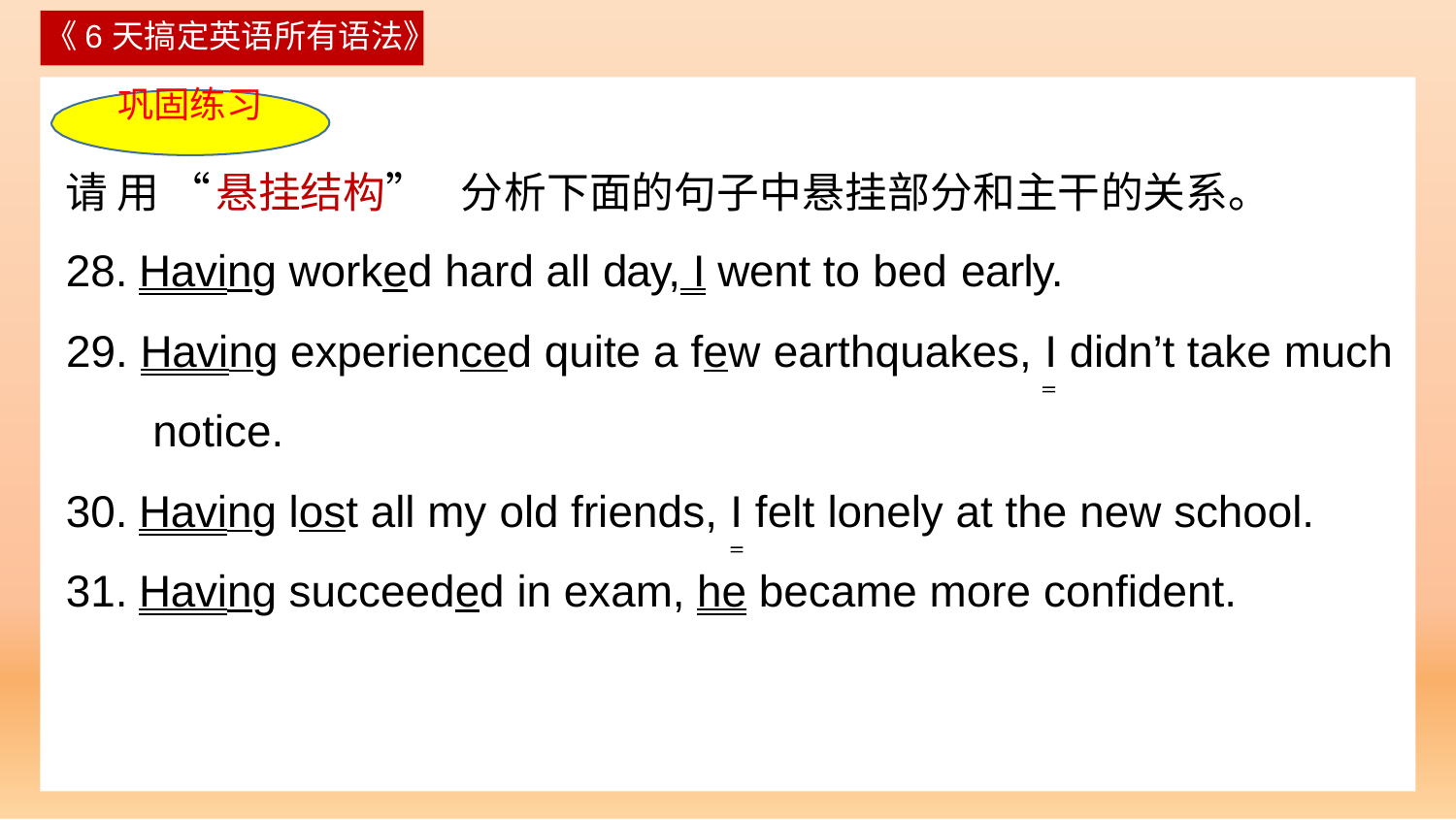

《6天搞定英语所有语法》

巩固练习
请用“悬挂结构” 分析下面的句子中悬挂部分和主干的关系。
Having worked hard all day, I went to bed early.
Having experienced quite a few earthquakes, I didn’t take much  notice.
Having lost all my old friends, I felt lonely at the new school.
Having succeeded in exam, he became more confident.